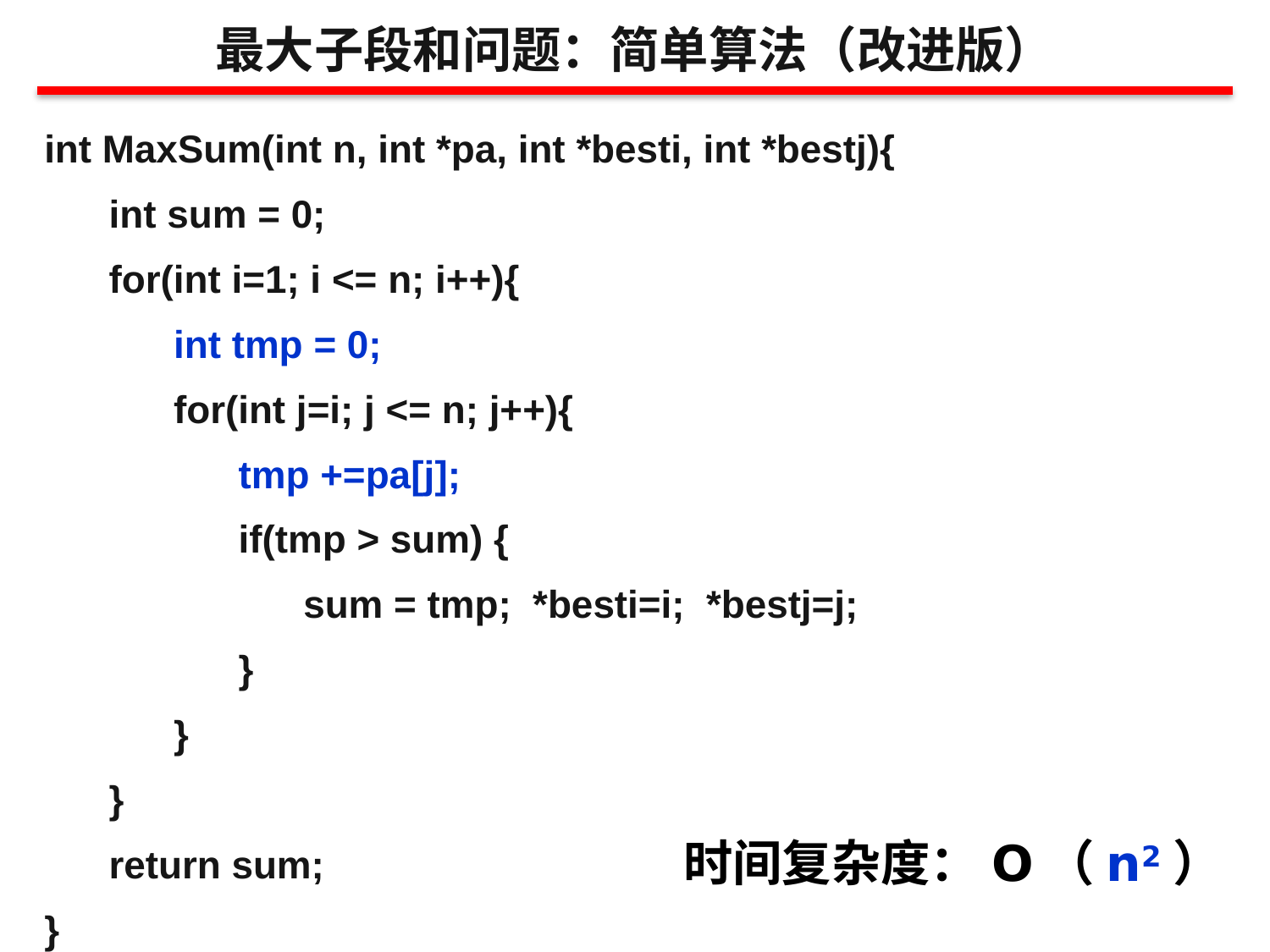

最大子段和问题：简单算法（改进版）
int MaxSum(int n, int *pa, int *besti, int *bestj){
      int sum = 0;
      for(int i=1; i <= n; i++){
            int tmp = 0;
            for(int j=i; j <= n; j++){
                  tmp +=pa[j];
                  if(tmp > sum) {
                        sum = tmp;  *besti=i;  *bestj=j;
                  }
            }
      }
      return sum;
}
时间复杂度：O（n2）